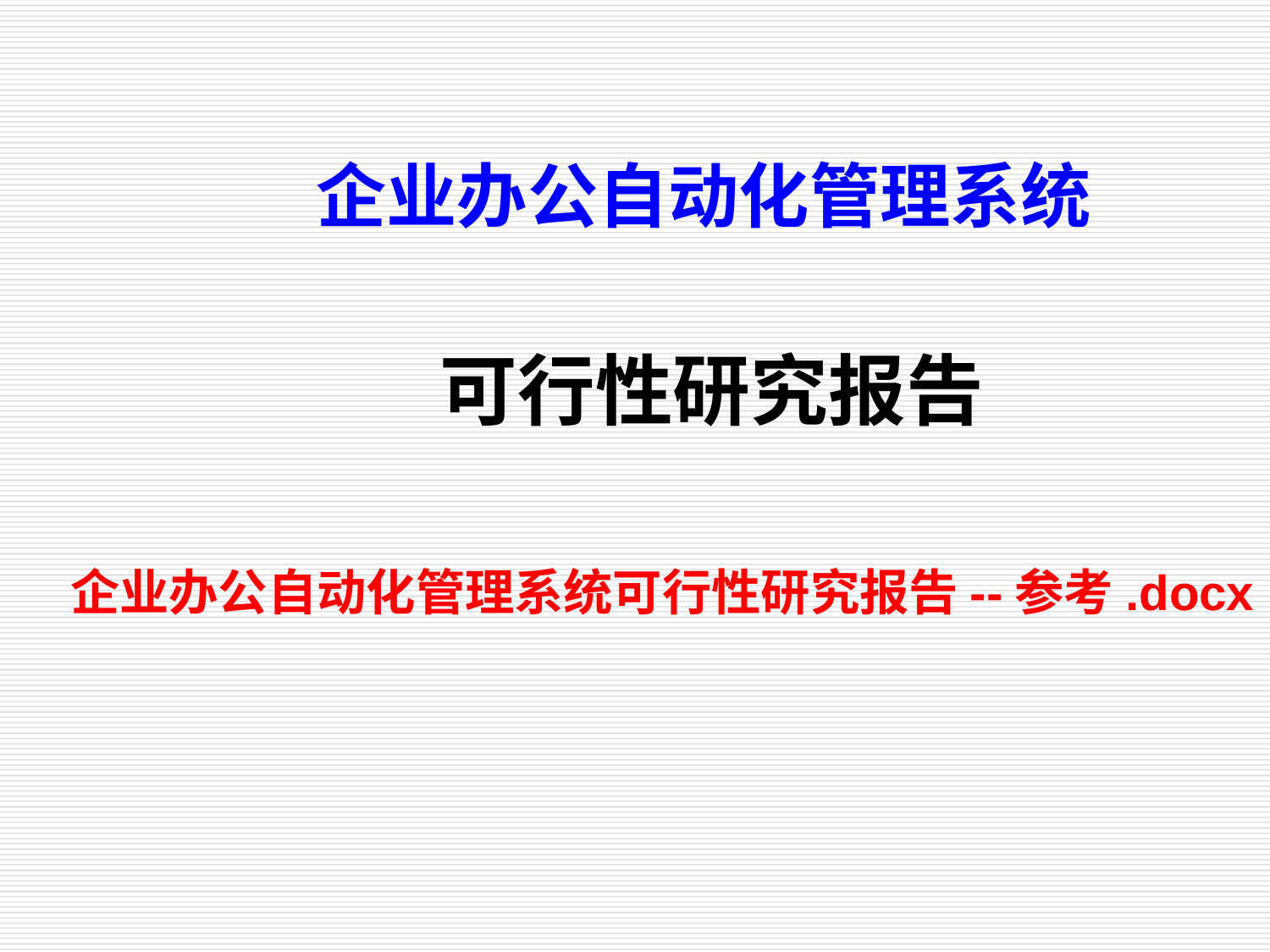

企业办公自动化管理系统

      可行性研究报告
企业办公自动化管理系统可行性研究报告--参考.docx